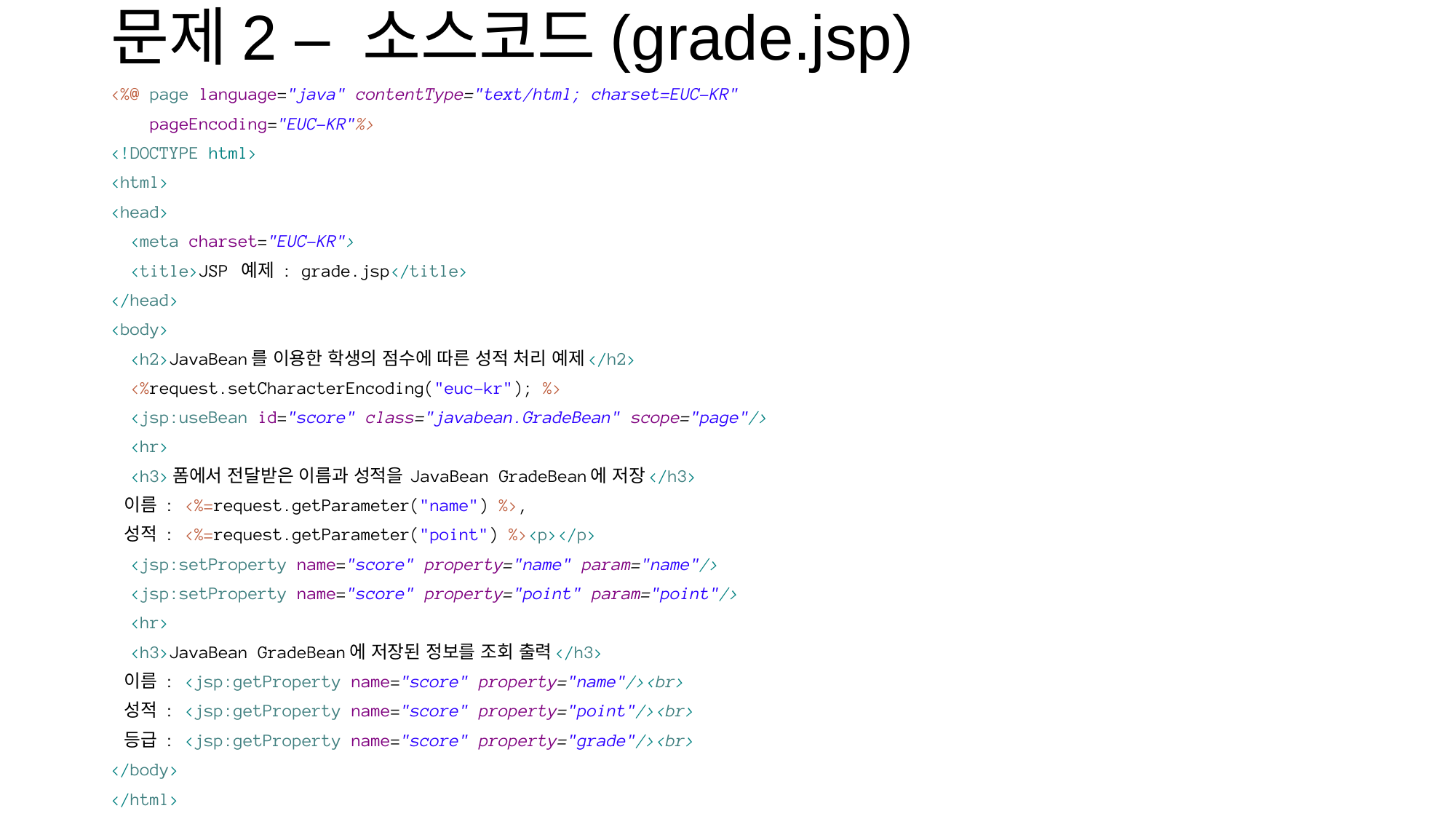

# 문제2 – 소스코드(grade.jsp)
<%@ page language="java" contentType="text/html; charset=EUC-KR"
    pageEncoding="EUC-KR"%>
<!DOCTYPE html>
<html>
<head>
  <meta charset="EUC-KR">
  <title>JSP 예제 : grade.jsp</title>
</head>
<body>
  <h2>JavaBean를 이용한 학생의 점수에 따른 성적 처리 예제</h2>
  <%request.setCharacterEncoding("euc-kr"); %>
  <jsp:useBean id="score" class="javabean.GradeBean" scope="page"/>
  <hr>
  <h3>폼에서 전달받은 이름과 성적을 JavaBean GradeBean에 저장</h3>
  이름 : <%=request.getParameter("name") %>,
  성적 : <%=request.getParameter("point") %><p></p>
  <jsp:setProperty name="score" property="name" param="name"/>
  <jsp:setProperty name="score" property="point" param="point"/>
  <hr>
  <h3>JavaBean GradeBean에 저장된 정보를 조회 출력</h3>
  이름 : <jsp:getProperty name="score" property="name"/><br>
  성적 : <jsp:getProperty name="score" property="point"/><br>
  등급 : <jsp:getProperty name="score" property="grade"/><br>
</body>
</html>